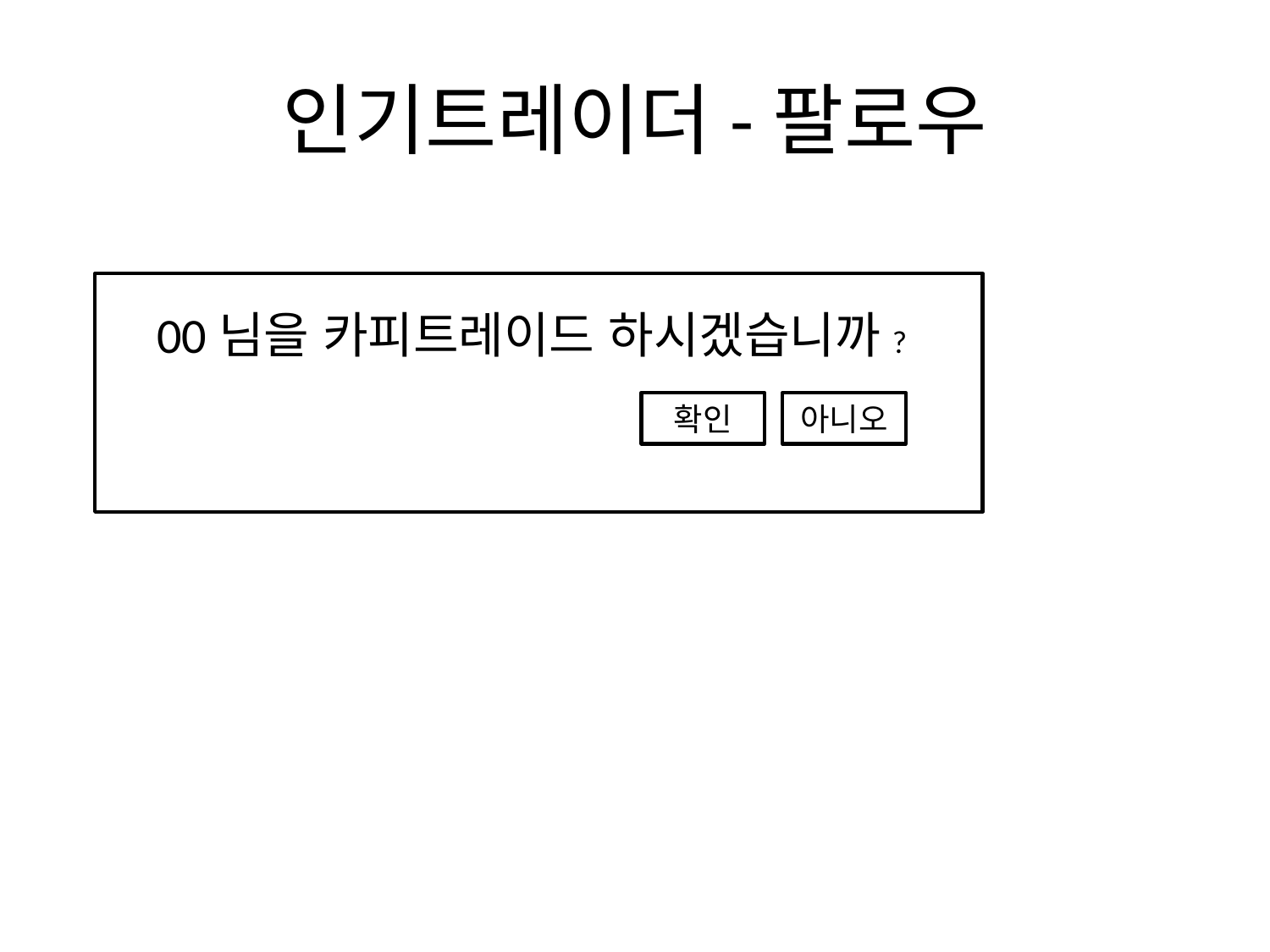

# 인기트레이더-팔로우

00님을 카피트레이드 하시겠습니까?
확인
아니오